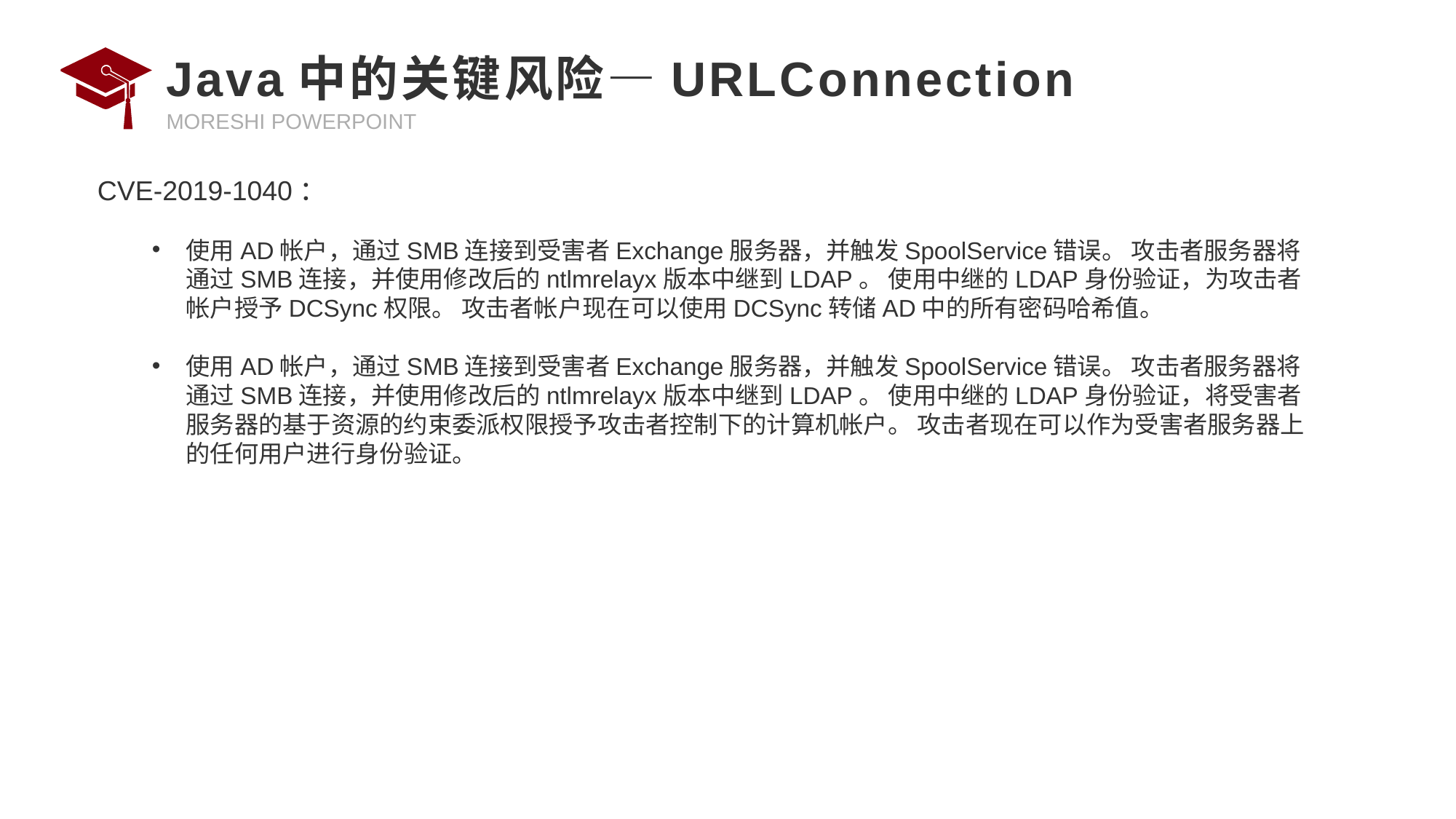

# Java中的关键风险—URLConnection
CVE-2019-1040：

使用AD帐户，通过SMB连接到受害者Exchange服务器，并触发SpoolService错误。 攻击者服务器将通过SMB连接，并使用修改后的ntlmrelayx版本中继到LDAP。 使用中继的LDAP身份验证，为攻击者帐户授予DCSync权限。 攻击者帐户现在可以使用DCSync转储AD中的所有密码哈希值。

使用AD帐户，通过SMB连接到受害者Exchange服务器，并触发SpoolService错误。 攻击者服务器将通过SMB连接，并使用修改后的ntlmrelayx版本中继到LDAP。 使用中继的LDAP身份验证，将受害者服务器的基于资源的约束委派权限授予攻击者控制下的计算机帐户。 攻击者现在可以作为受害者服务器上的任何用户进行身份验证。